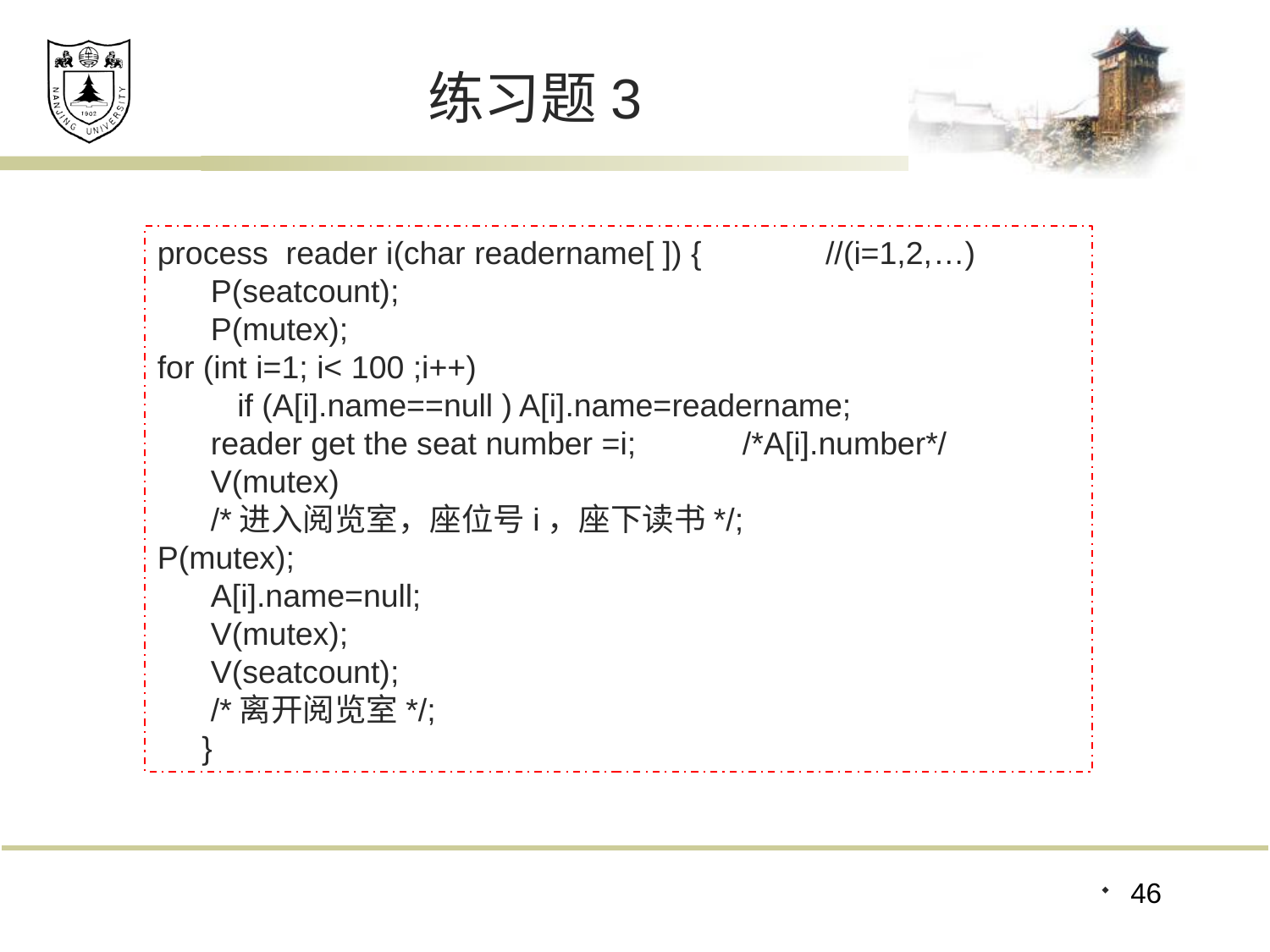

# 练习题3
process  reader i(char readername[ ]) {              //(i=1,2,…)
      P(seatcount);
      P(mutex);
for (int i=1; i< 100 ;i++)
         if (A[i].name==null ) A[i].name=readername;
      reader get the seat number =i;            /*A[i].number*/
      V(mutex)
      /*进入阅览室，座位号i，座下读书*/;
P(mutex);
      A[i].name=null;
      V(mutex);
      V(seatcount);
      /*离开阅览室*/;
     }
46